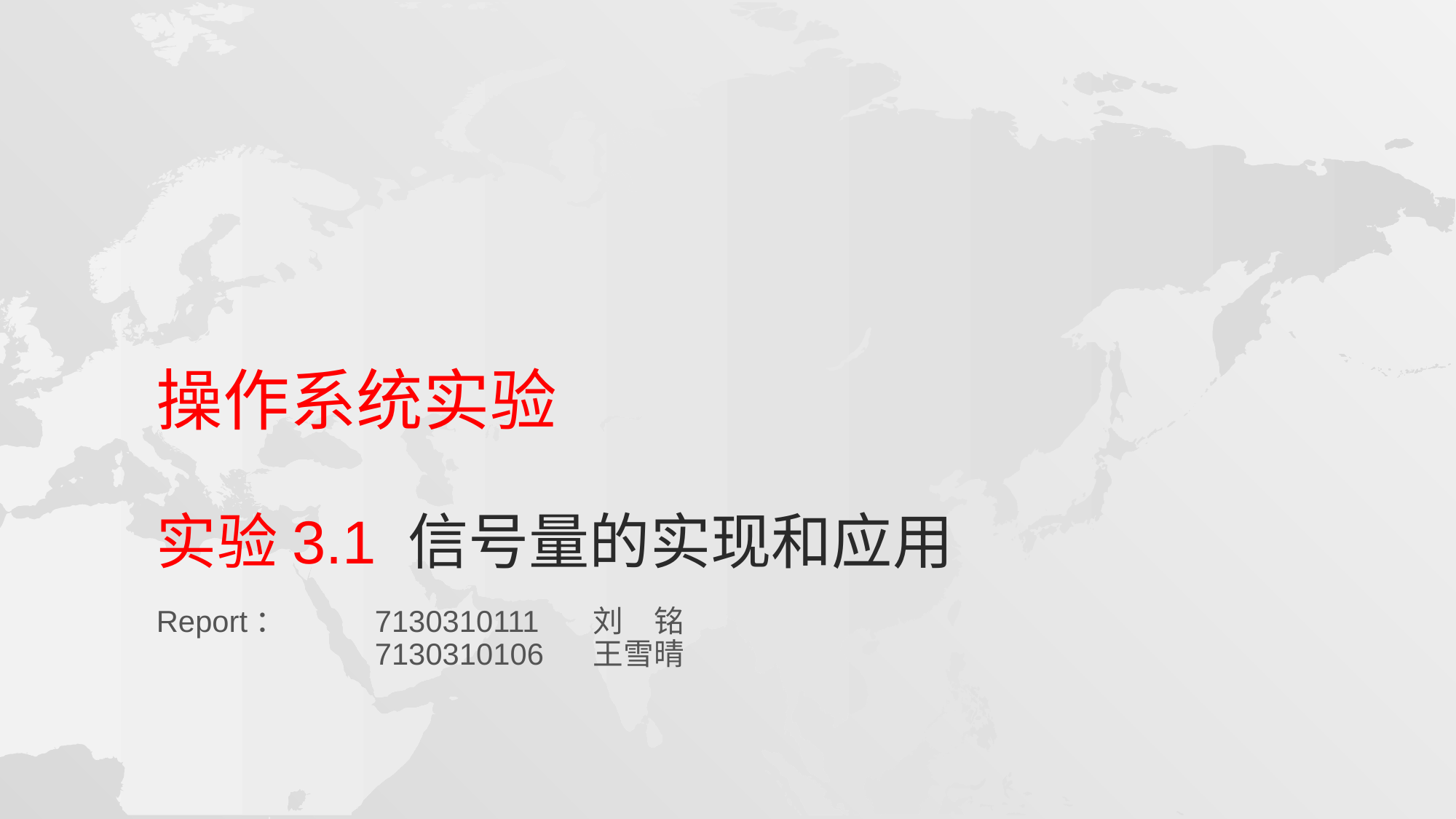

# 操作系统实验 实验3.1 信号量的实现和应用
Report： 	7130310111	刘　铭
		7130310106	王雪晴